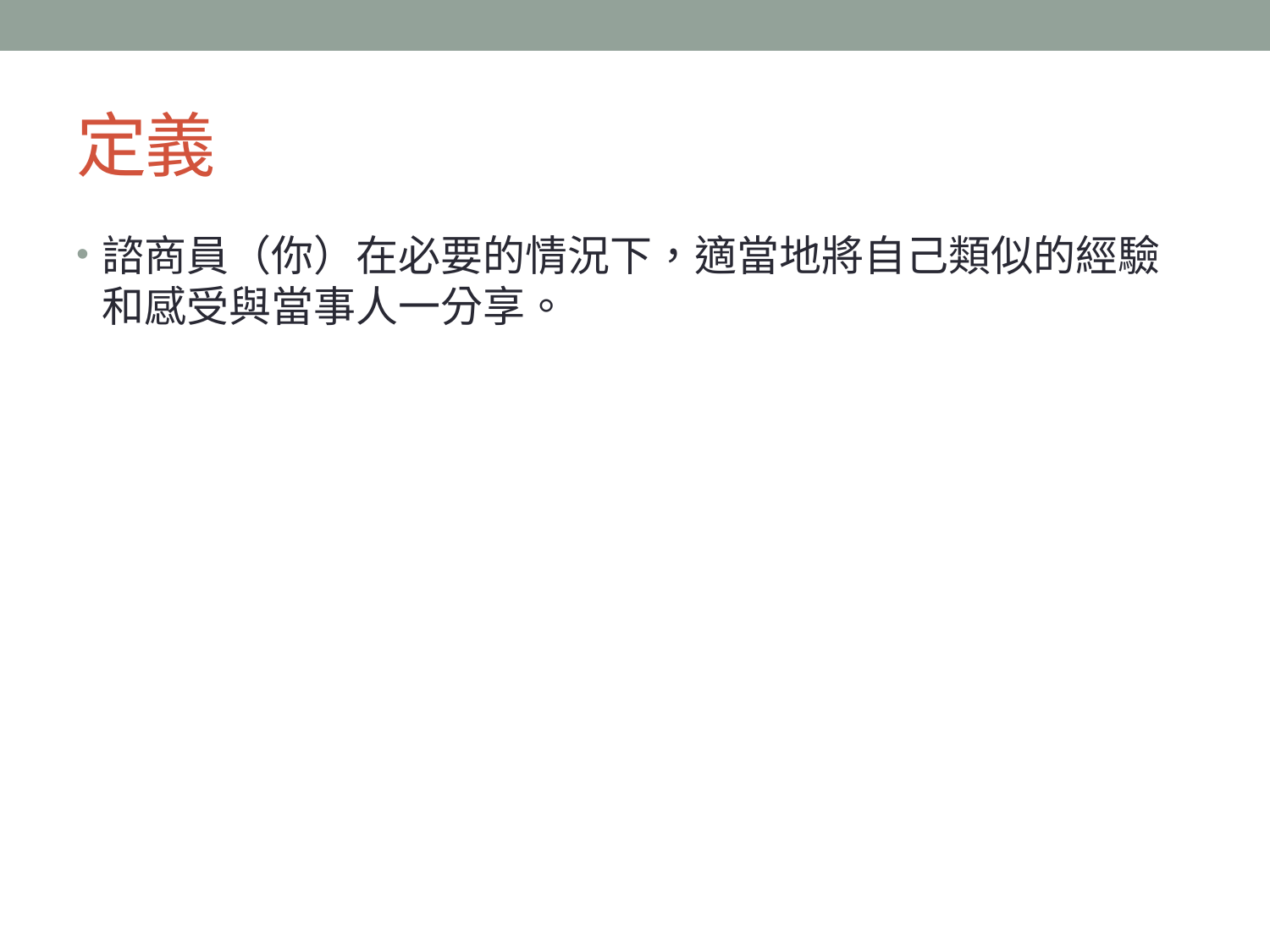

# 定義
諮商員（你）在必要的情況下，適當地將自己類似的經驗和感受與當事人一分享。